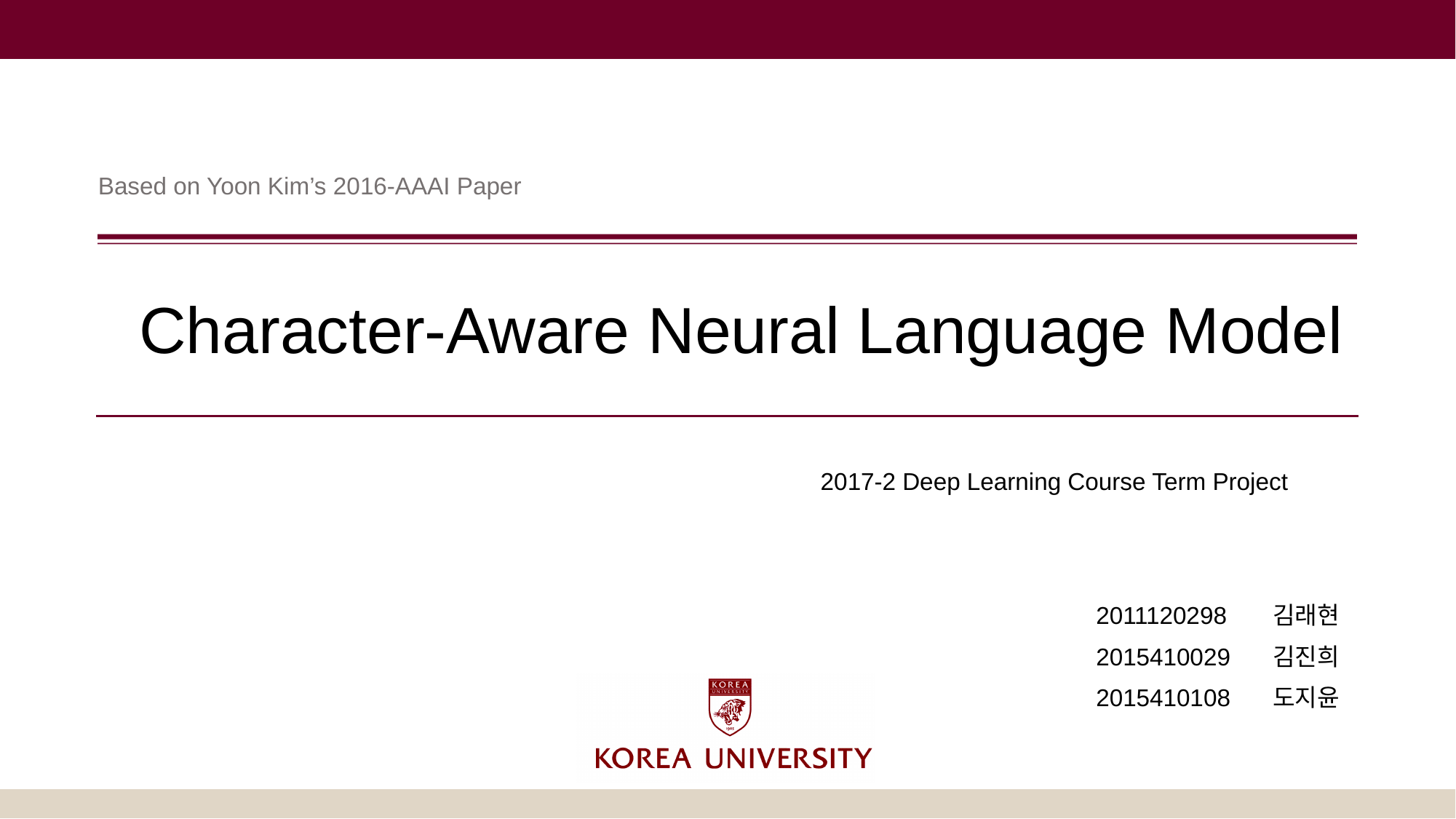

Based on Yoon Kim’s 2016-AAAI Paper

# Character-Aware Neural Language Model
2017-2 Deep Learning Course Term Project
2011120298
2015410029
2015410108
김래현
김진희
도지윤